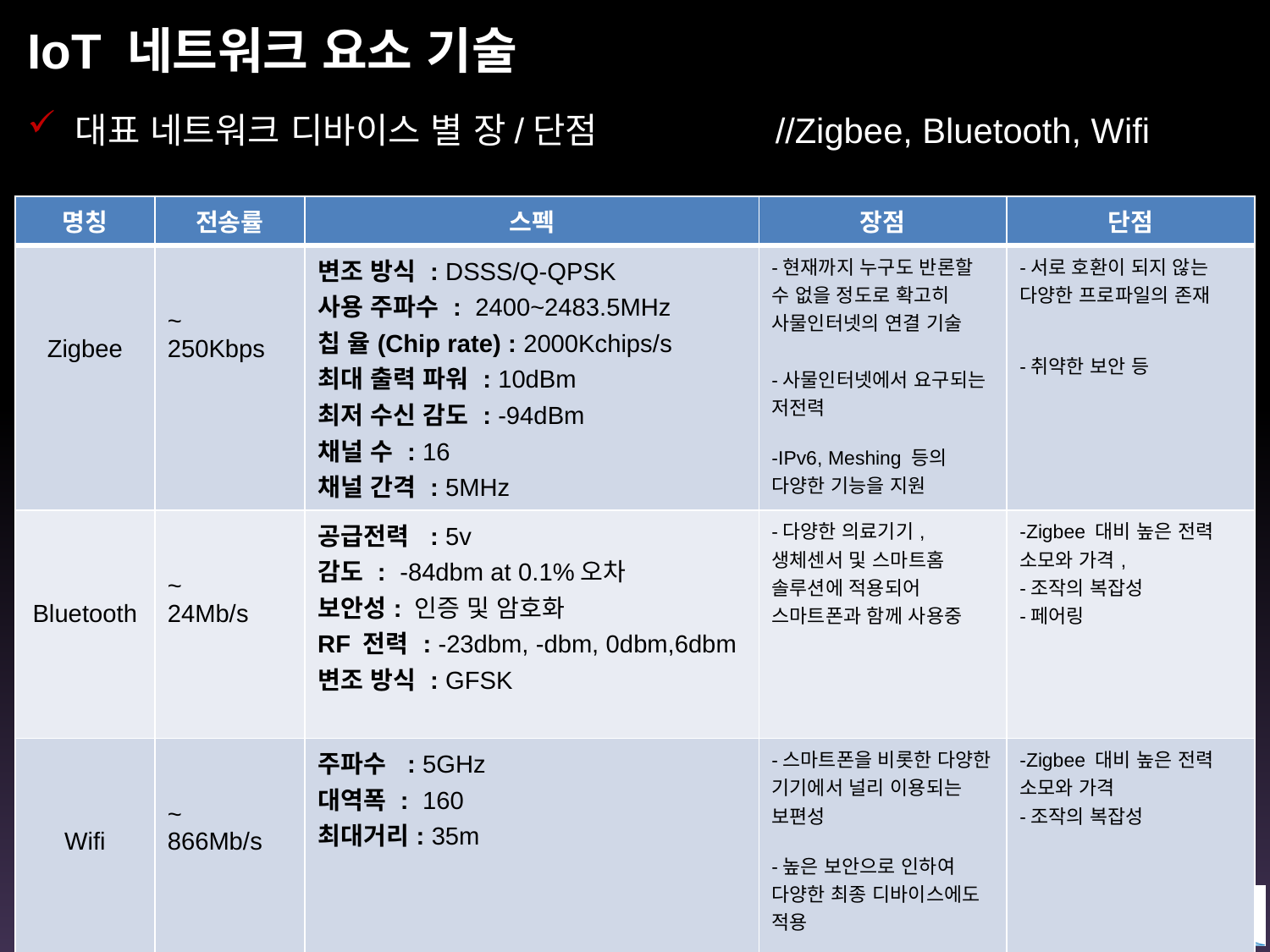

# IoT 네트워크 요소 기술
대표 네트워크 디바이스 별 장/단점                 //Zigbee, Bluetooth, Wifi

| 명칭 | 전송률 | 스펙 | 장점 | 단점 |
| --- | --- | --- | --- | --- |
| Zigbee | ~ 250Kbps | 변조 방식 : DSSS/Q-QPSK 사용 주파수 : 2400~2483.5MHz 칩 율(Chip rate) : 2000Kchips/s 최대 출력 파워 : 10dBm 최저 수신 감도 : -94dBm 채널 수 : 16 채널 간격 : 5MHz | -현재까지 누구도 반론할 수 없을 정도로 확고히 사물인터넷의 연결 기술 -사물인터넷에서 요구되는 저전력 -IPv6, Meshing 등의 다양한 기능을 지원 | -서로 호환이 되지 않는 다양한 프로파일의 존재 -취약한 보안 등 |
| Bluetooth | ~ 24Mb/s | 공급전력 : 5v 감도 : -84dbm at 0.1%오차 보안성: 인증 및 암호화 RF 전력 : -23dbm, -dbm, 0dbm,6dbm 변조 방식 : GFSK | -다양한 의료기기, 생체센서 및 스마트홈 솔루션에 적용되어 스마트폰과 함께 사용중 | -Zigbee 대비 높은 전력 소모와 가격, -조작의 복잡성 -페어링 |
| Wifi | ~ 866Mb/s | 주파수 : 5GHz 대역폭 : 160 최대거리: 35m | -스마트폰을 비롯한 다양한 기기에서 널리 이용되는 보편성 -높은 보안으로 인하여 다양한 최종 디바이스에도 적용 | -Zigbee 대비 높은 전력 소모와 가격 -조작의 복잡성 |
5